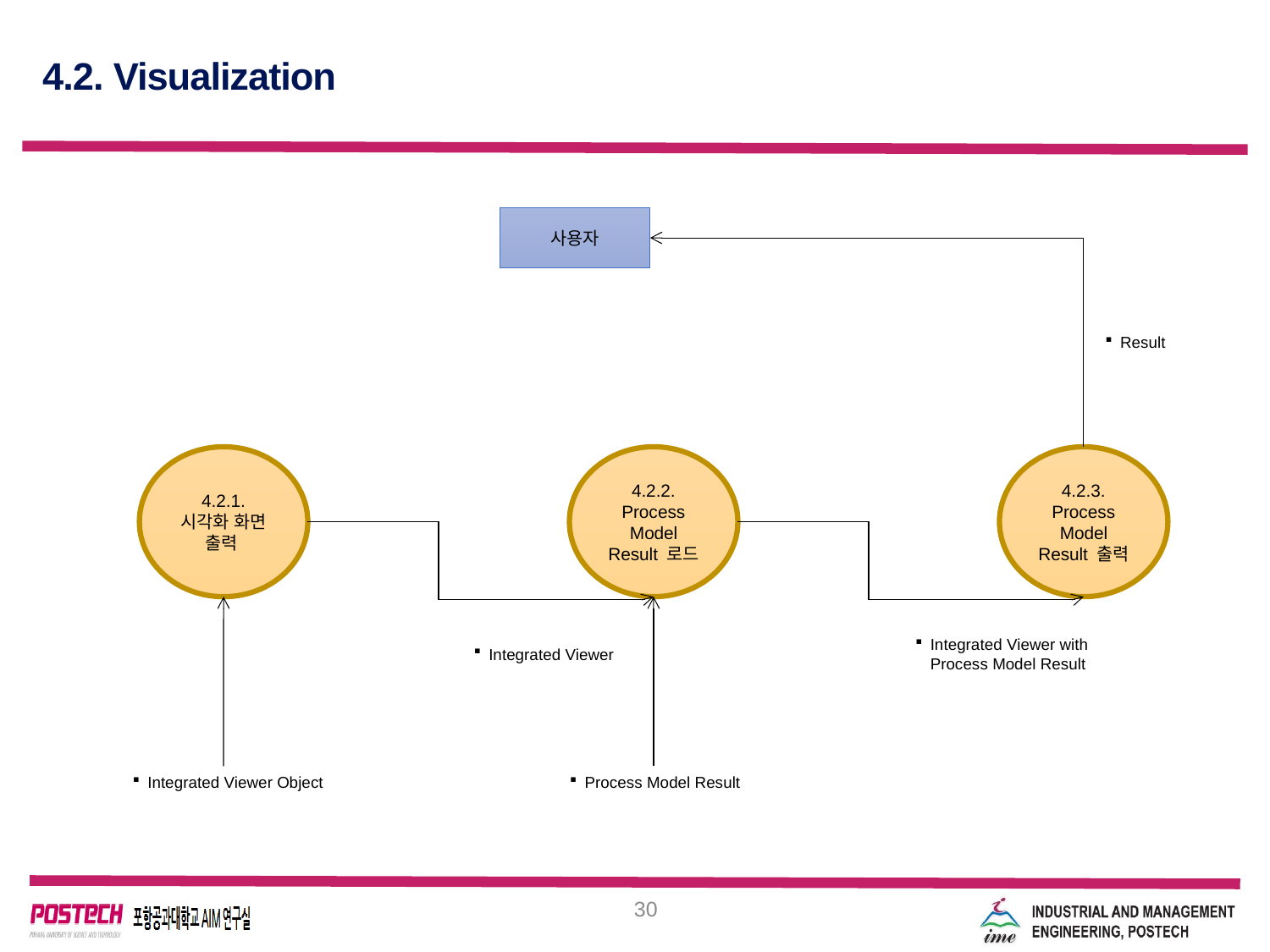

# 4.2. Visualization
사용자
Result
4.2.1. 시각화 화면 출력
4.2.2. Process Model Result 로드
4.2.3. Process Model Result 출력
Integrated Viewer with
Process Model Result
Integrated Viewer
Integrated Viewer Object
Process Model Result
30